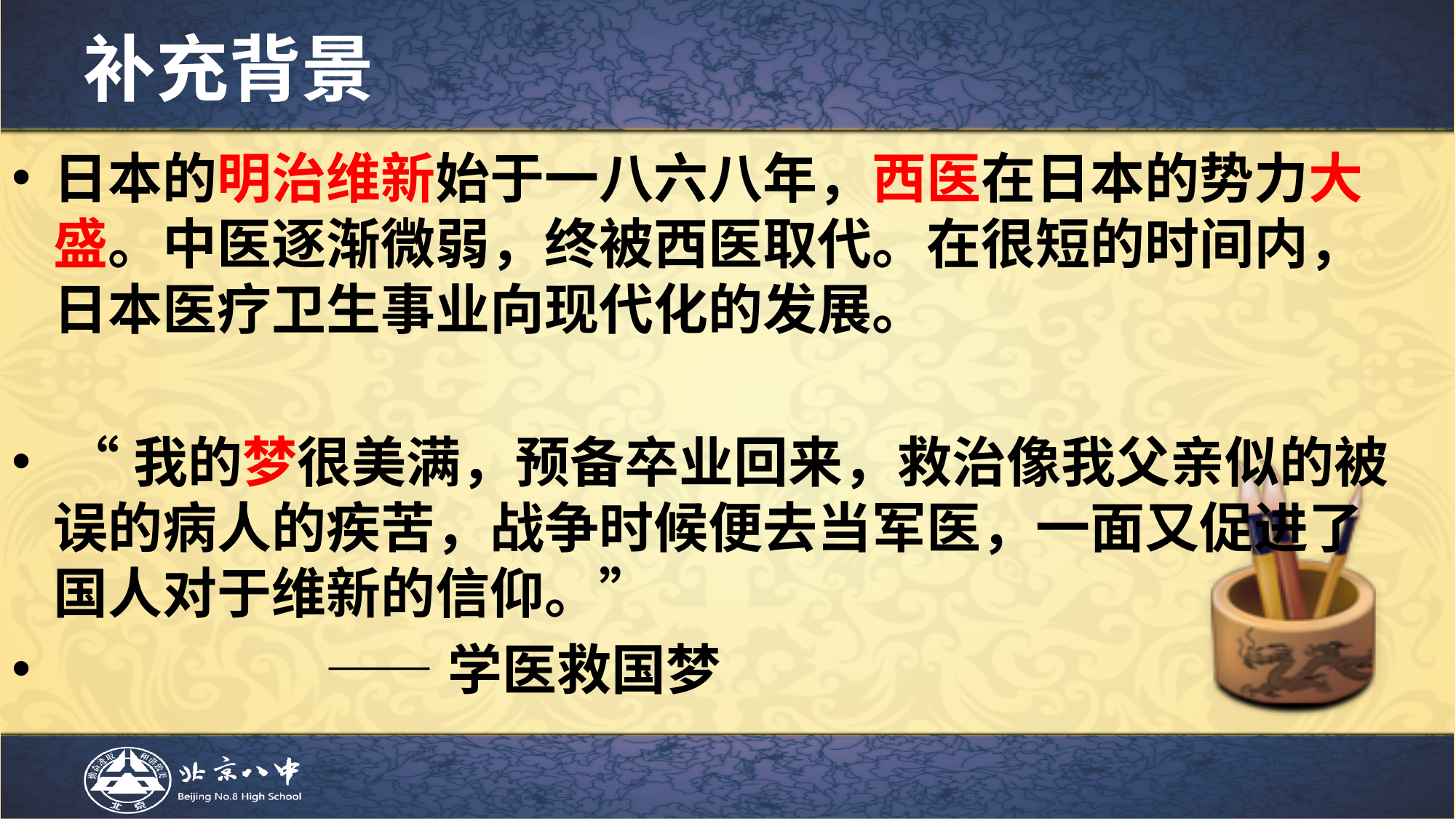

# 补充背景
日本的明治维新始于一八六八年，西医在日本的势力大盛。中医逐渐微弱，终被西医取代。在很短的时间内，日本医疗卫生事业向现代化的发展。

 “我的梦很美满，预备卒业回来，救治像我父亲似的被误的病人的疾苦，战争时候便去当军医，一面又促进了国人对于维新的信仰。”
                      ——学医救国梦